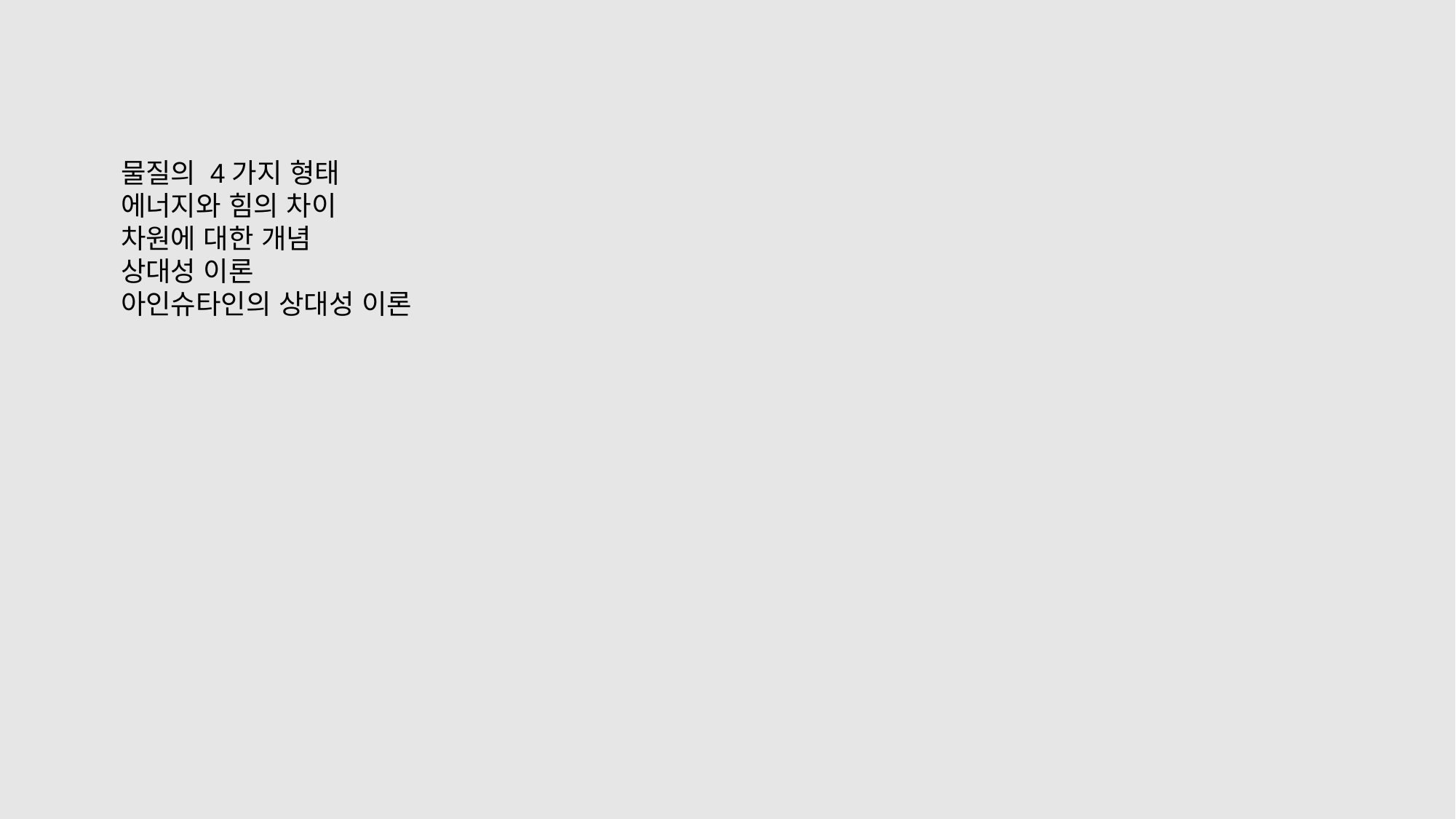

물질의 4가지 형태
에너지와 힘의 차이
차원에 대한 개념
상대성 이론
아인슈타인의 상대성 이론